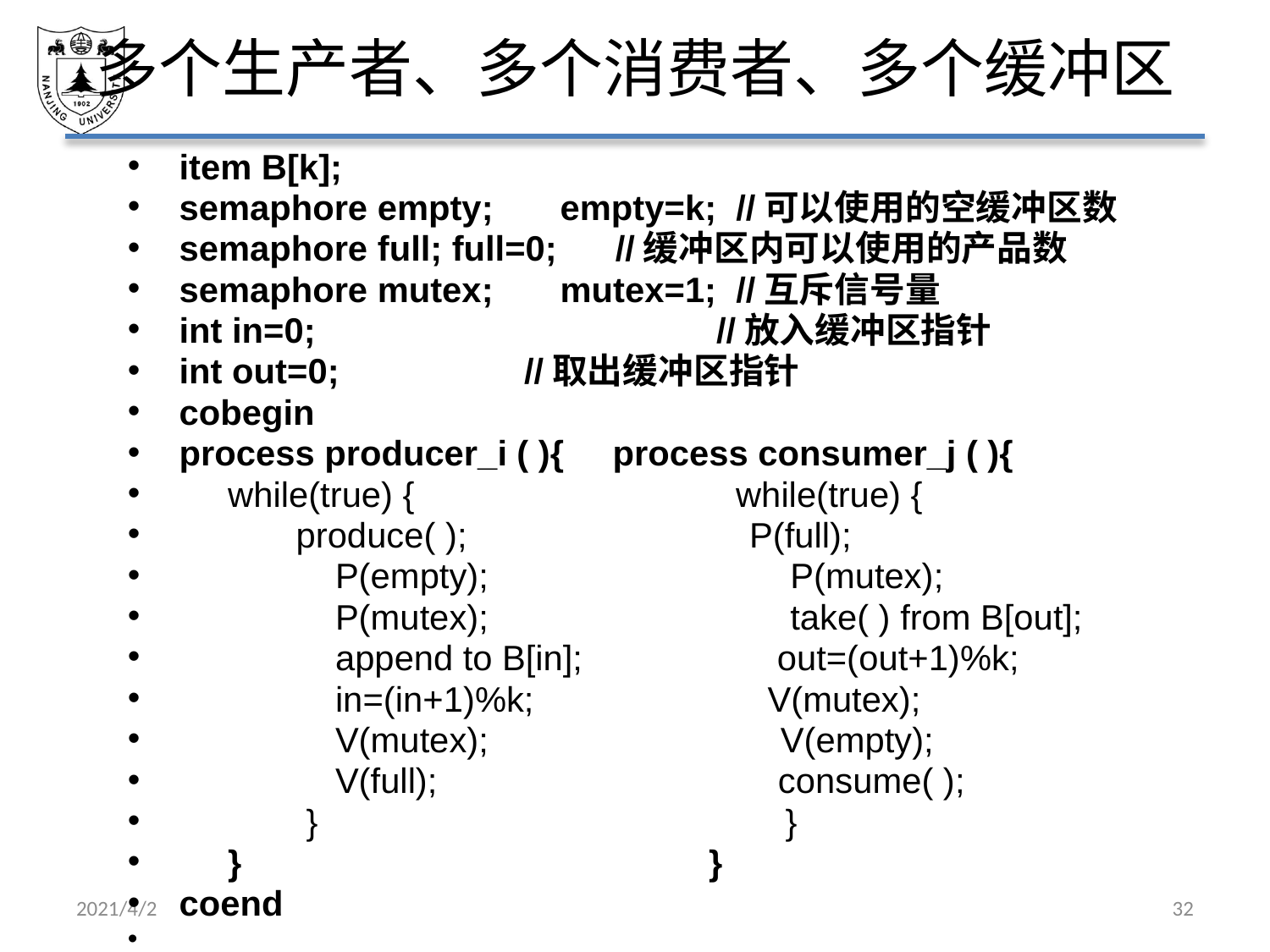

# 多个生产者、多个消费者、多个缓冲区
item B[k];
semaphore empty;	empty=k;  //可以使用的空缓冲区数
semaphore full; full=0;      //缓冲区内可以使用的产品数
semaphore mutex;	mutex=1;  //互斥信号量
int in=0;			   //放入缓冲区指针
int out=0;                   //取出缓冲区指针
cobegin
process producer_i ( ){     process consumer_j ( ){
     while(true) {                                 while(true) {
            produce( );                             P(full);
	   P(empty);                               P(mutex);
	   P(mutex);                               take( ) from B[out];
	   append to B[in];                    out=(out+1)%k;
	   in=(in+1)%k;                        V(mutex);
	   V(mutex);                              V(empty);
	   V(full);                                   consume( );
	}                                                }
     }                                                }
coend

2021/4/2
32